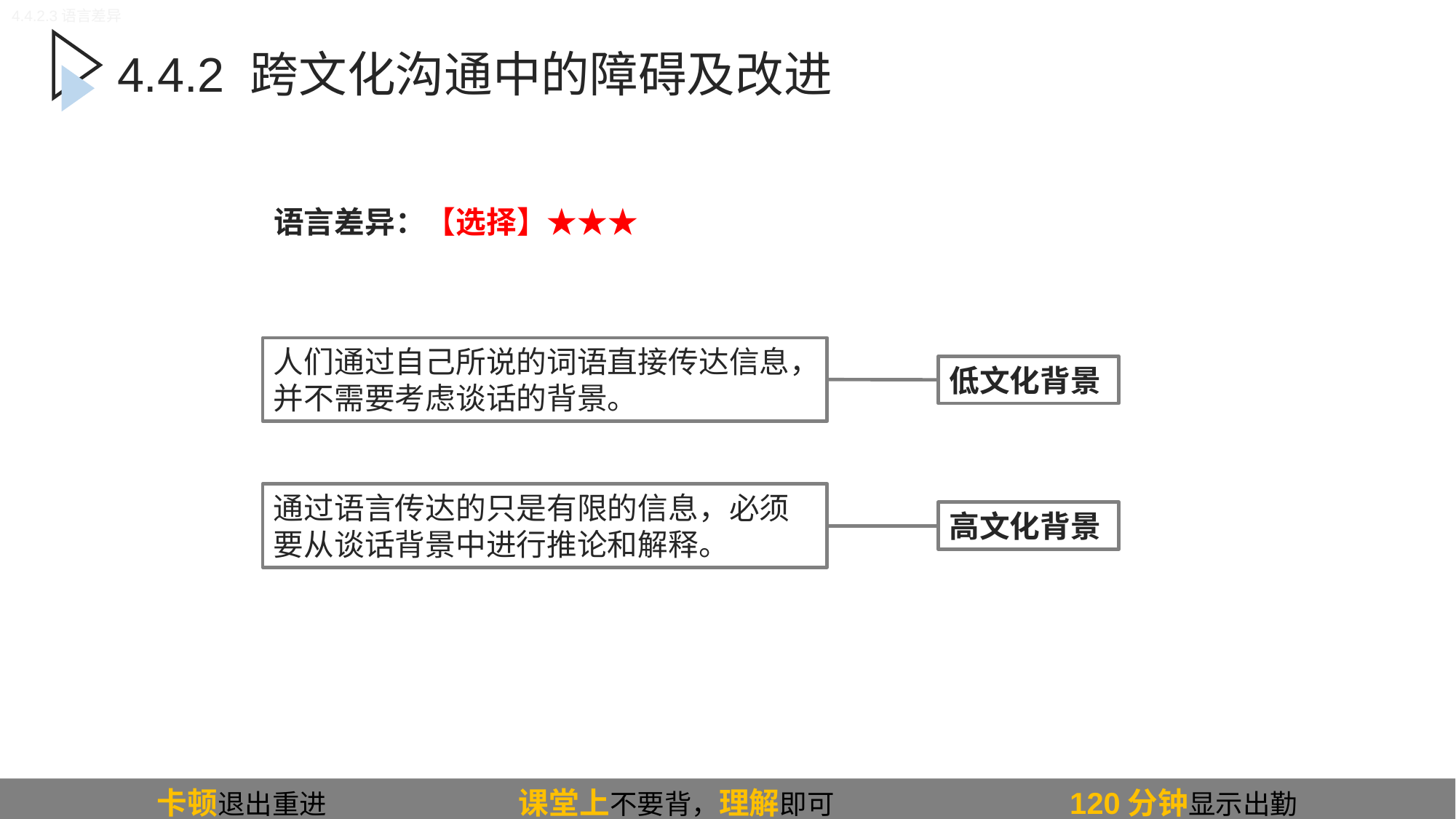

4.4.2.3语言差异
# 4.4.2 跨文化沟通中的障碍及改进
语言差异：【选择】★★★
人们通过自己所说的词语直接传达信息，并不需要考虑谈话的背景。
低文化背景
通过语言传达的只是有限的信息，必须要从谈话背景中进行推论和解释。
高文化背景